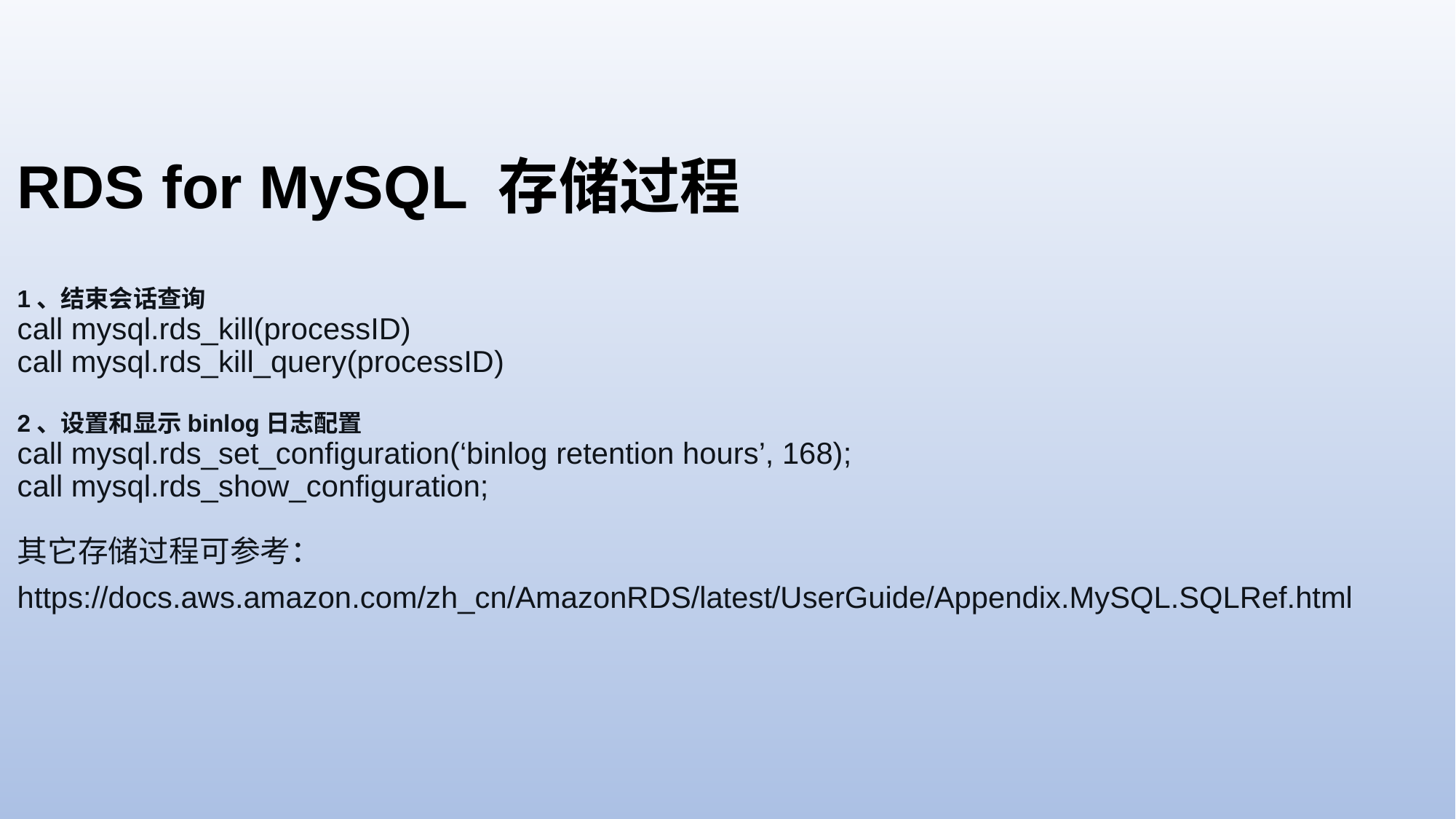

# RDS for MySQL 存储过程 1、结束会话查询 call mysql.rds_kill(processID) call mysql.rds_kill_query(processID) 2、设置和显示binlog日志配置 call mysql.rds_set_configuration(‘binlog retention hours’, 168); call mysql.rds_show_configuration; 其它存储过程可参考： https://docs.aws.amazon.com/zh_cn/AmazonRDS/latest/UserGuide/Appendix.MySQL.SQLRef.html